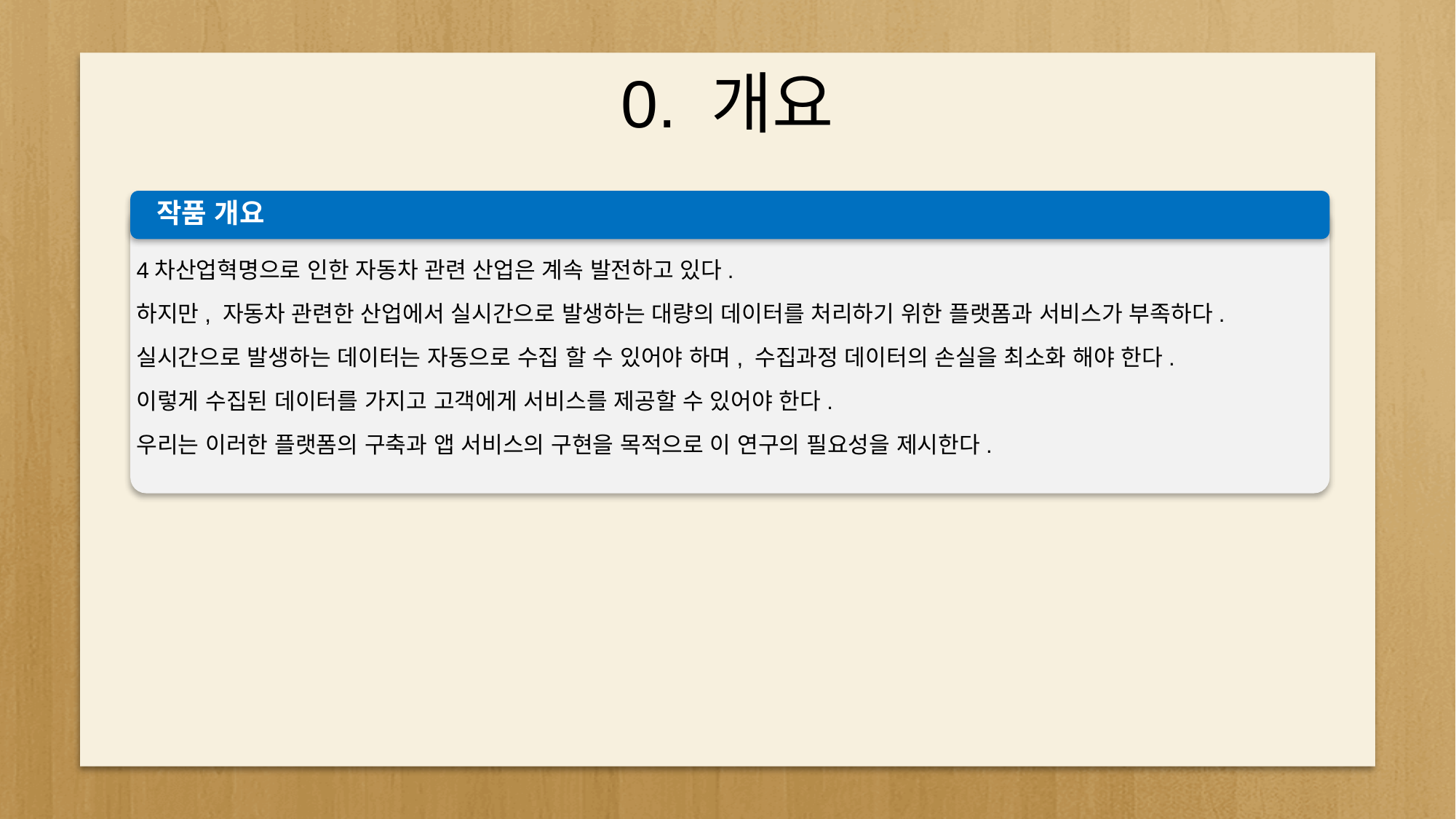

# 0. 개요

작품 개요

4차산업혁명으로 인한 자동차 관련 산업은 계속 발전하고 있다.
하지만, 자동차 관련한 산업에서 실시간으로 발생하는 대량의 데이터를 처리하기 위한 플랫폼과 서비스가 부족하다.
실시간으로 발생하는 데이터는 자동으로 수집 할 수 있어야 하며, 수집과정 데이터의 손실을 최소화 해야 한다.
이렇게 수집된 데이터를 가지고 고객에게 서비스를 제공할 수 있어야 한다.
우리는 이러한 플랫폼의 구축과 앱 서비스의 구현을 목적으로 이 연구의 필요성을 제시한다.